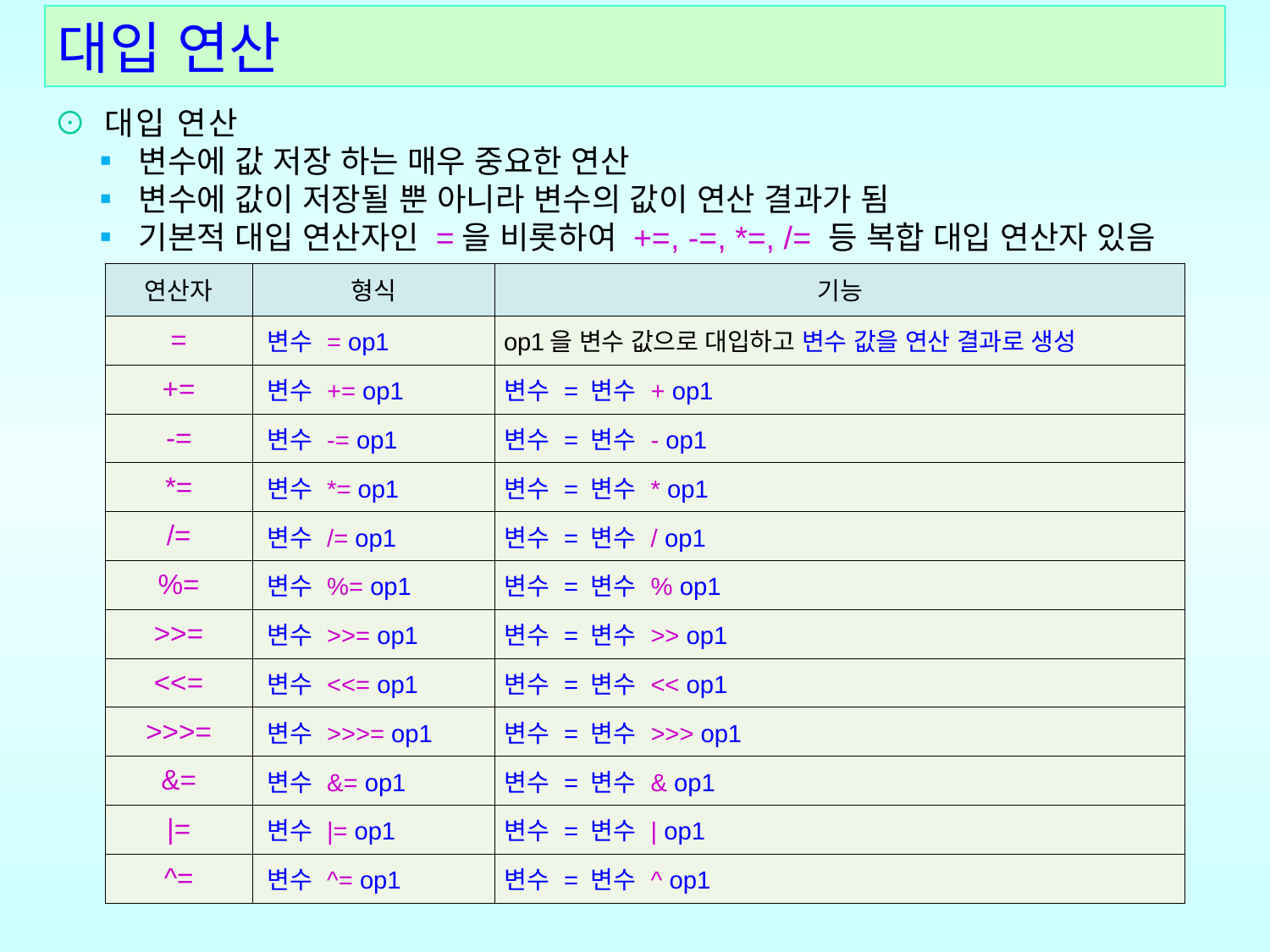

대입 연산
⊙ 대입 연산
    ▪ 변수에 값 저장 하는 매우 중요한 연산
    ▪ 변수에 값이 저장될 뿐 아니라 변수의 값이 연산 결과가 됨
    ▪ 기본적 대입 연산자인 =을 비롯하여 +=, -=, *=, /= 등 복합 대입 연산자 있음
| 연산자 | 형식 | 기능 |
| --- | --- | --- |
| = | 변수 = op1 | op1을 변수 값으로 대입하고 변수 값을 연산 결과로 생성 |
| += | 변수 += op1 | 변수 = 변수 + op1 |
| -= | 변수 -= op1 | 변수 = 변수 - op1 |
| \*= | 변수 \*= op1 | 변수 = 변수 \* op1 |
| /= | 변수 /= op1 | 변수 = 변수 / op1 |
| %= | 변수 %= op1 | 변수 = 변수 % op1 |
| >>= | 변수 >>= op1 | 변수 = 변수 >> op1 |
| <<= | 변수 <<= op1 | 변수 = 변수 << op1 |
| >>>= | 변수 >>>= op1 | 변수 = 변수 >>> op1 |
| &= | 변수 &= op1 | 변수 = 변수 & op1 |
| |= | 변수 |= op1 | 변수 = 변수 | op1 |
| ^= | 변수 ^= op1 | 변수 = 변수 ^ op1 |